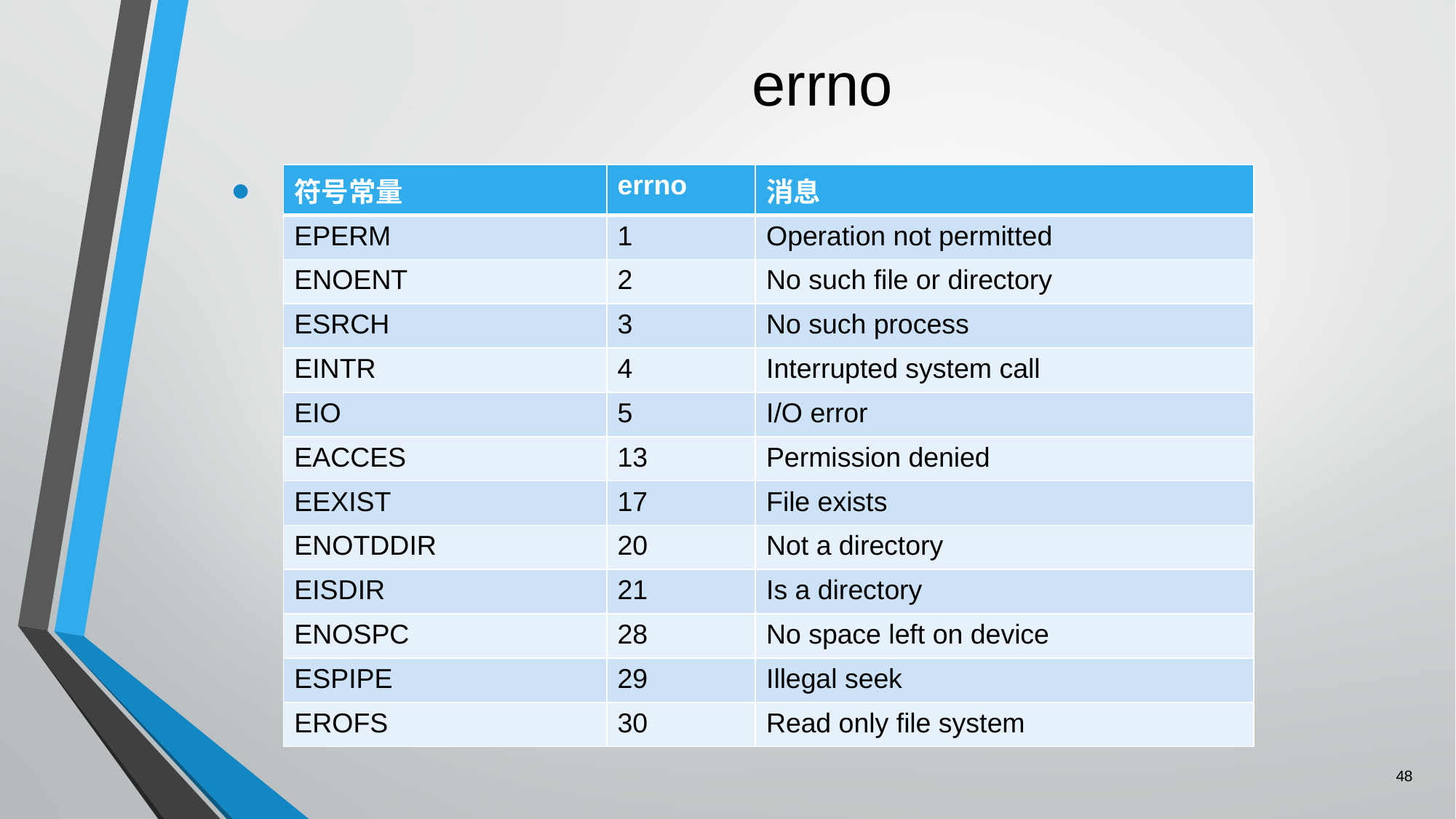

# errno

| 符号常量 | errno | 消息 |
| --- | --- | --- |
| EPERM | 1 | Operation not permitted |
| ENOENT | 2 | No such file or directory |
| ESRCH | 3 | No such process |
| EINTR | 4 | Interrupted system call |
| EIO | 5 | I/O error |
| EACCES | 13 | Permission denied |
| EEXIST | 17 | File exists |
| ENOTDDIR | 20 | Not a directory |
| EISDIR | 21 | Is a directory |
| ENOSPC | 28 | No space left on device |
| ESPIPE | 29 | Illegal seek |
| EROFS | 30 | Read only file system |
48